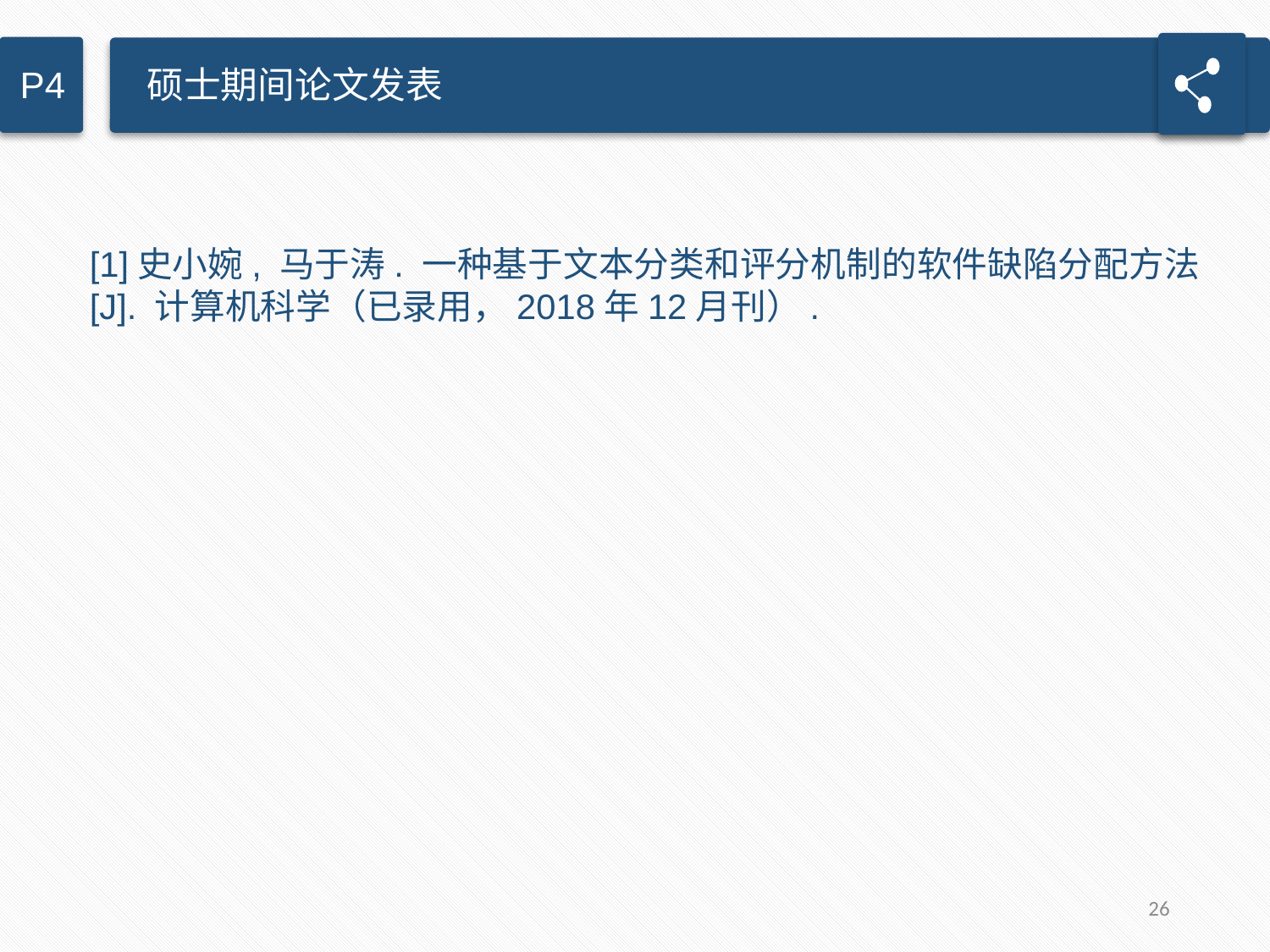

硕士期间论文发表
P4
[1]史小婉, 马于涛. 一种基于文本分类和评分机制的软件缺陷分配方法[J]. 计算机科学（已录用，2018年12月刊）.
26